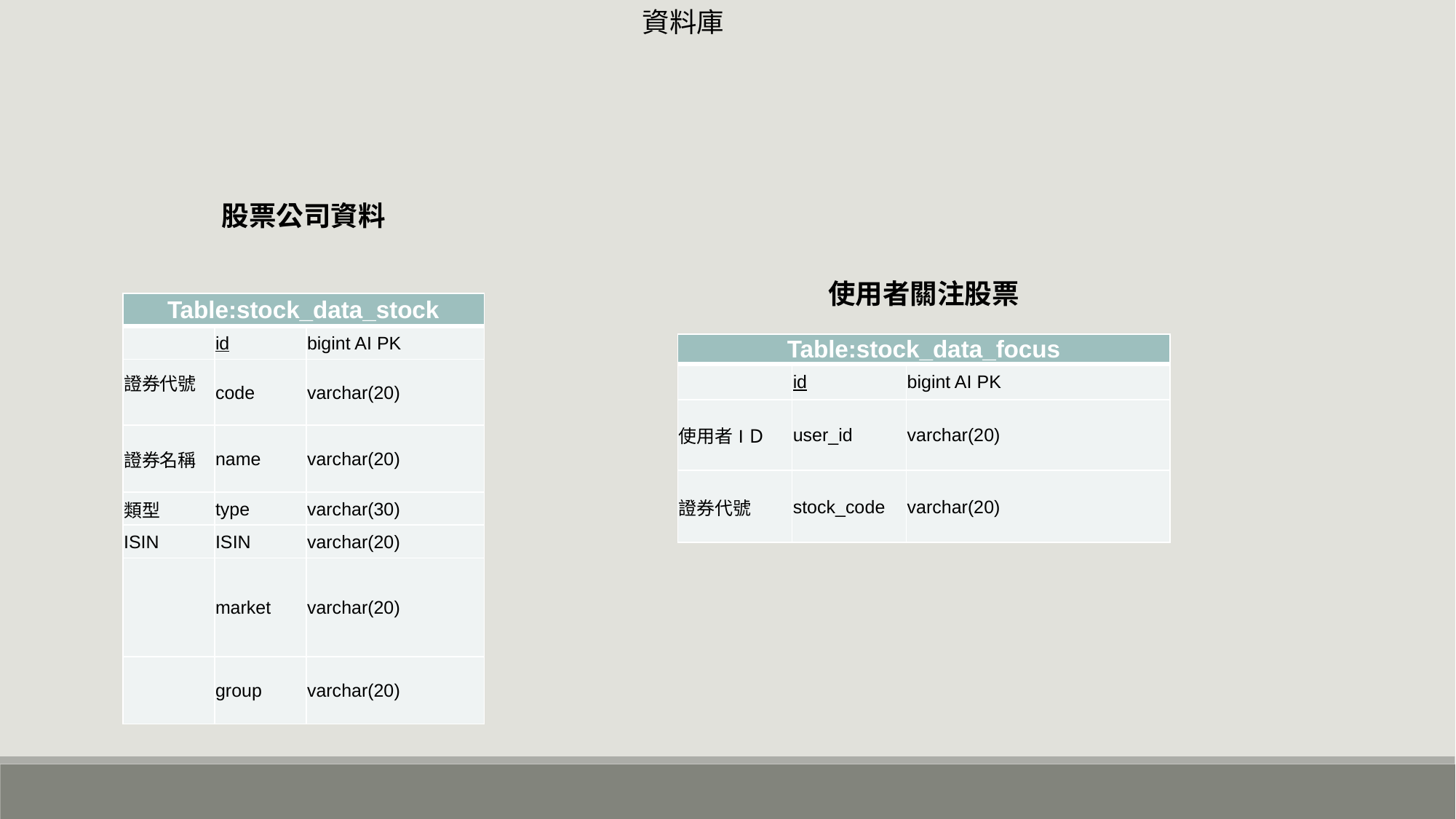

資料庫
股票公司資料
使用者關注股票
| Table:stock\_data\_stock |  |  |
| --- | --- | --- |
|  | id | bigint AI PK |
| 證券代號 | code | varchar(20) |
| 證券名稱 | name | varchar(20) |
| 類型 | type | varchar(30) |
| ISIN | ISIN | varchar(20) |
|  | market | varchar(20) |
|  | group | varchar(20) |
| Table:stock\_data\_focus |  |  |
| --- | --- | --- |
|  | id | bigint AI PK |
| 使用者IＤ | user\_id | varchar(20) |
| 證券代號 | stock\_code | varchar(20) |